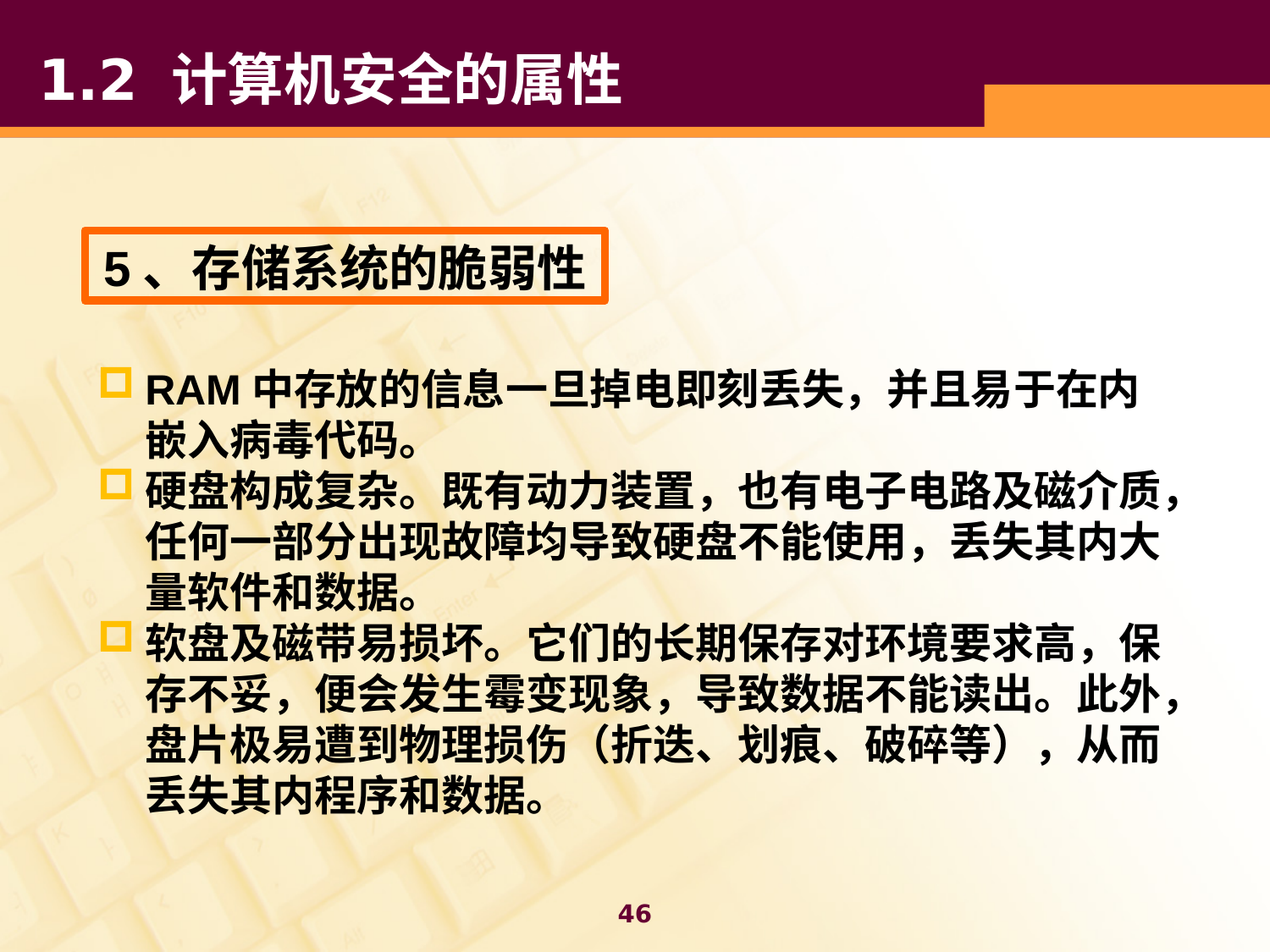

# 1.2 计算机安全的属性

5、存储系统的脆弱性
RAM中存放的信息一旦掉电即刻丢失，并且易于在内嵌入病毒代码。
硬盘构成复杂。既有动力装置，也有电子电路及磁介质，任何一部分出现故障均导致硬盘不能使用，丢失其内大量软件和数据。
软盘及磁带易损坏。它们的长期保存对环境要求高，保存不妥，便会发生霉变现象，导致数据不能读出。此外，盘片极易遭到物理损伤（折迭、划痕、破碎等），从而丢失其内程序和数据。